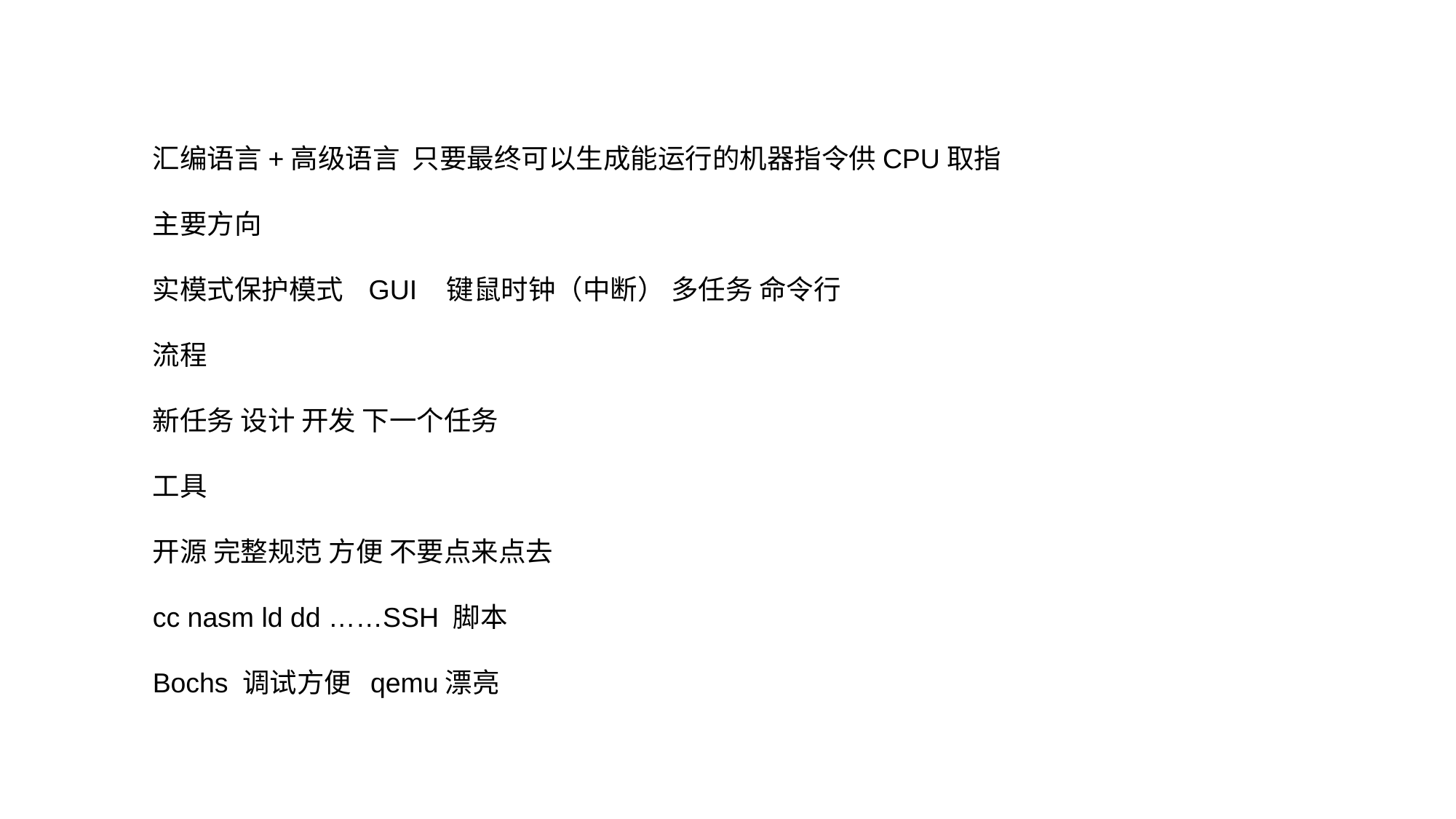

汇编语言+高级语言  只要最终可以生成能运行的机器指令供CPU取指

主要方向

实模式保护模式   GUI   键鼠时钟（中断） 多任务 命令行

流程

新任务 设计 开发 下一个任务

工具

开源 完整规范 方便 不要点来点去

cc nasm ld dd ……SSH 脚本

Bochs 调试方便  qemu漂亮